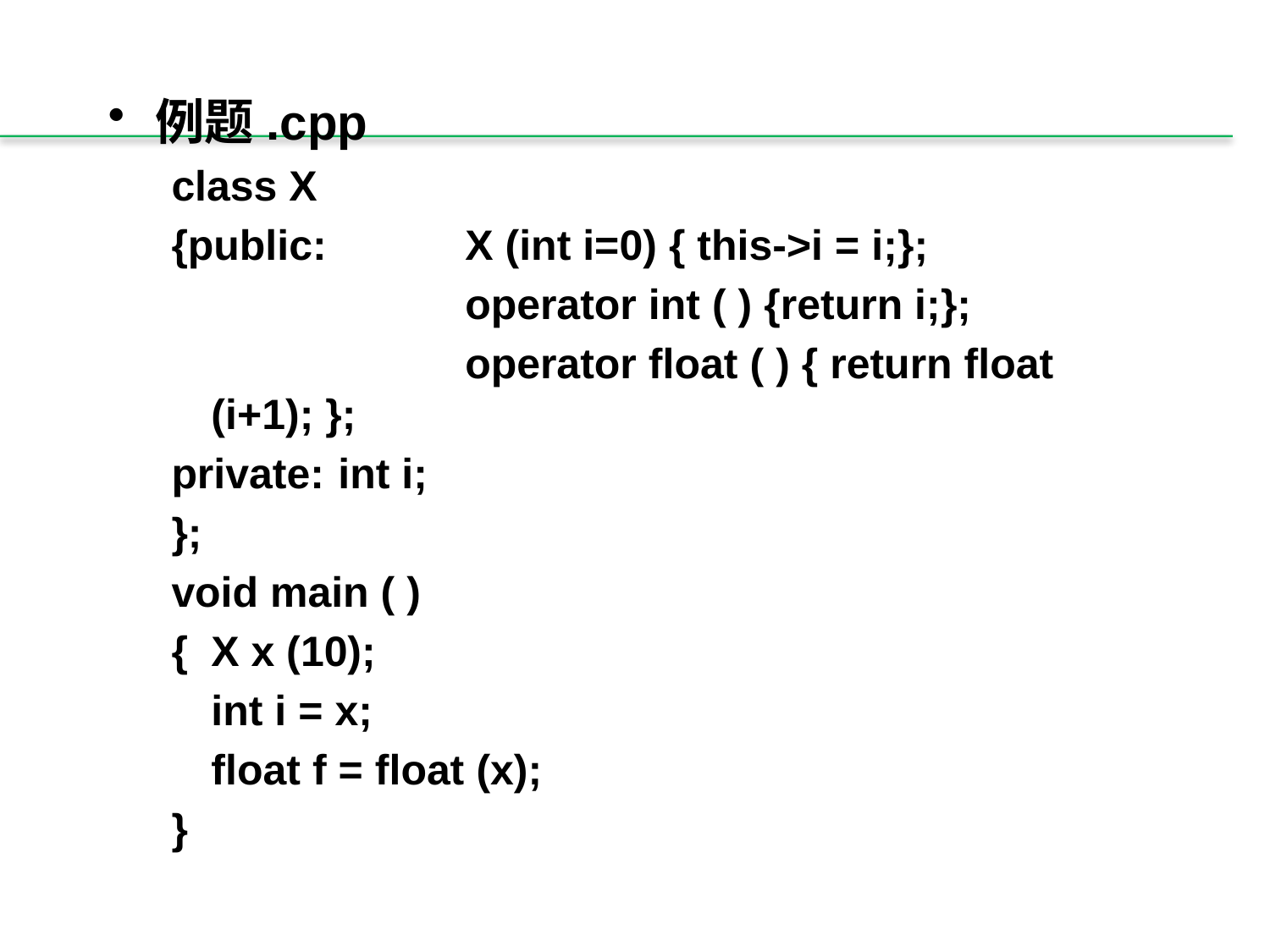

例题.cpp
class X
{public: 	X (int i=0) { this->i = i;};
			operator int ( ) {return i;};
			operator float ( ) { return float (i+1); };
private:	int i;
};
void main ( )
{	X x (10);
	int i = x;
	float f = float (x);
}